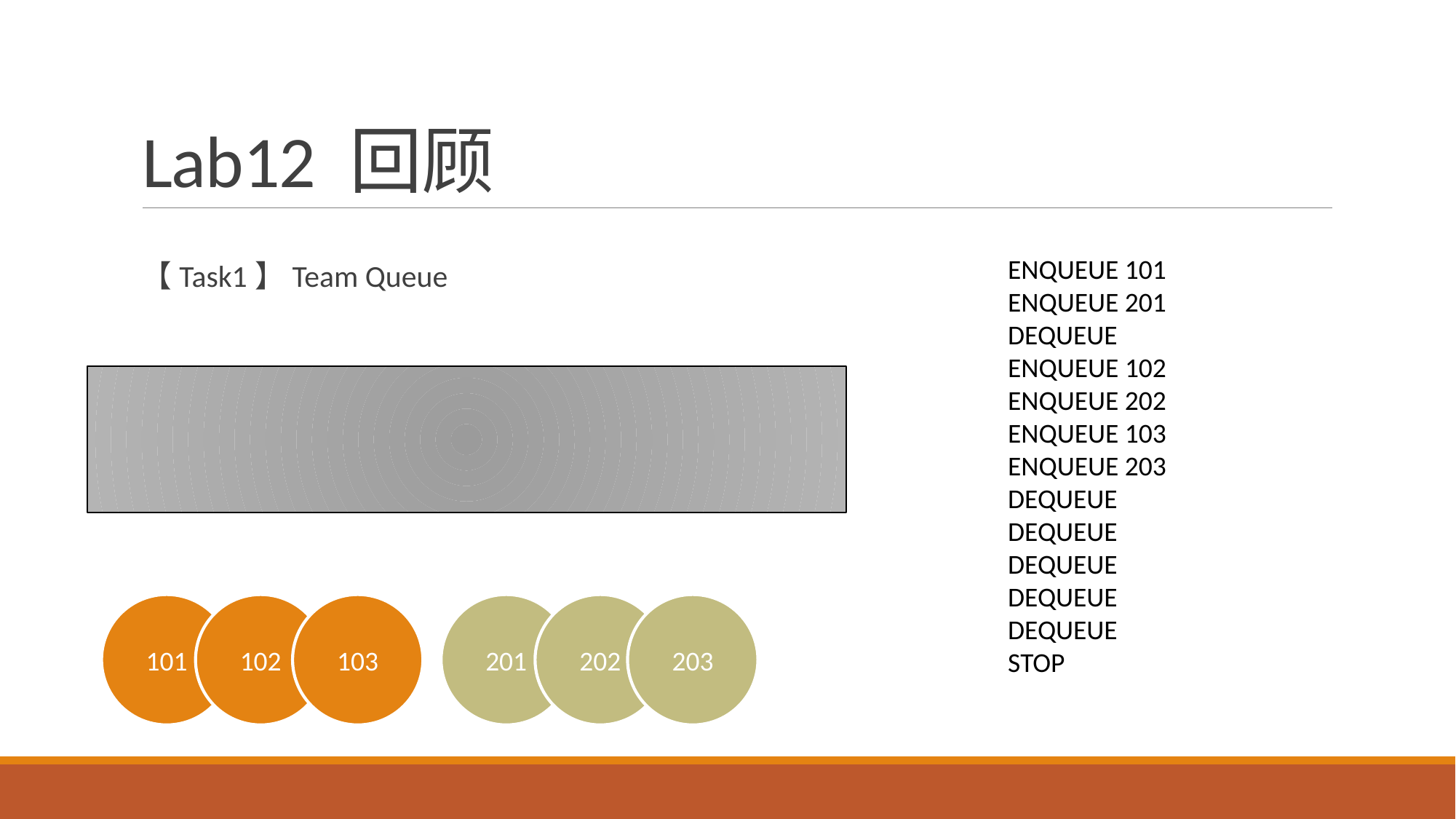

# Lab12 回顾
【Task1】Team Queue
ENQUEUE 101
ENQUEUE 201
DEQUEUE
ENQUEUE 102
ENQUEUE 202
ENQUEUE 103
ENQUEUE 203
DEQUEUE
DEQUEUE
DEQUEUE
DEQUEUE
DEQUEUE
STOP

101
102
103
201
202
203